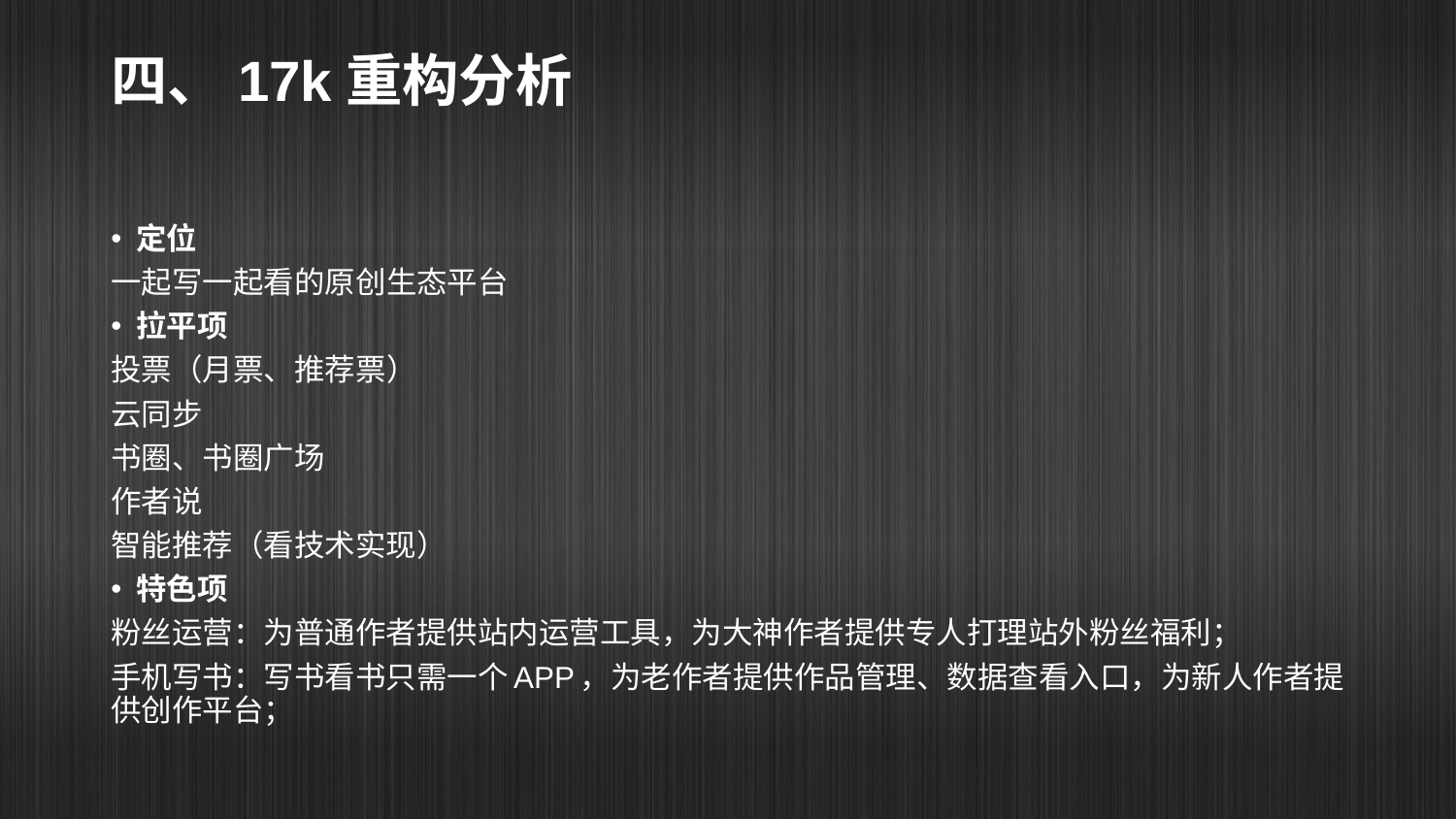

# 四、17k重构分析
定位
一起写一起看的原创生态平台
拉平项
投票（月票、推荐票）
云同步
书圈、书圈广场
作者说
智能推荐（看技术实现）
特色项
粉丝运营：为普通作者提供站内运营工具，为大神作者提供专人打理站外粉丝福利；
手机写书：写书看书只需一个APP，为老作者提供作品管理、数据查看入口，为新人作者提供创作平台；